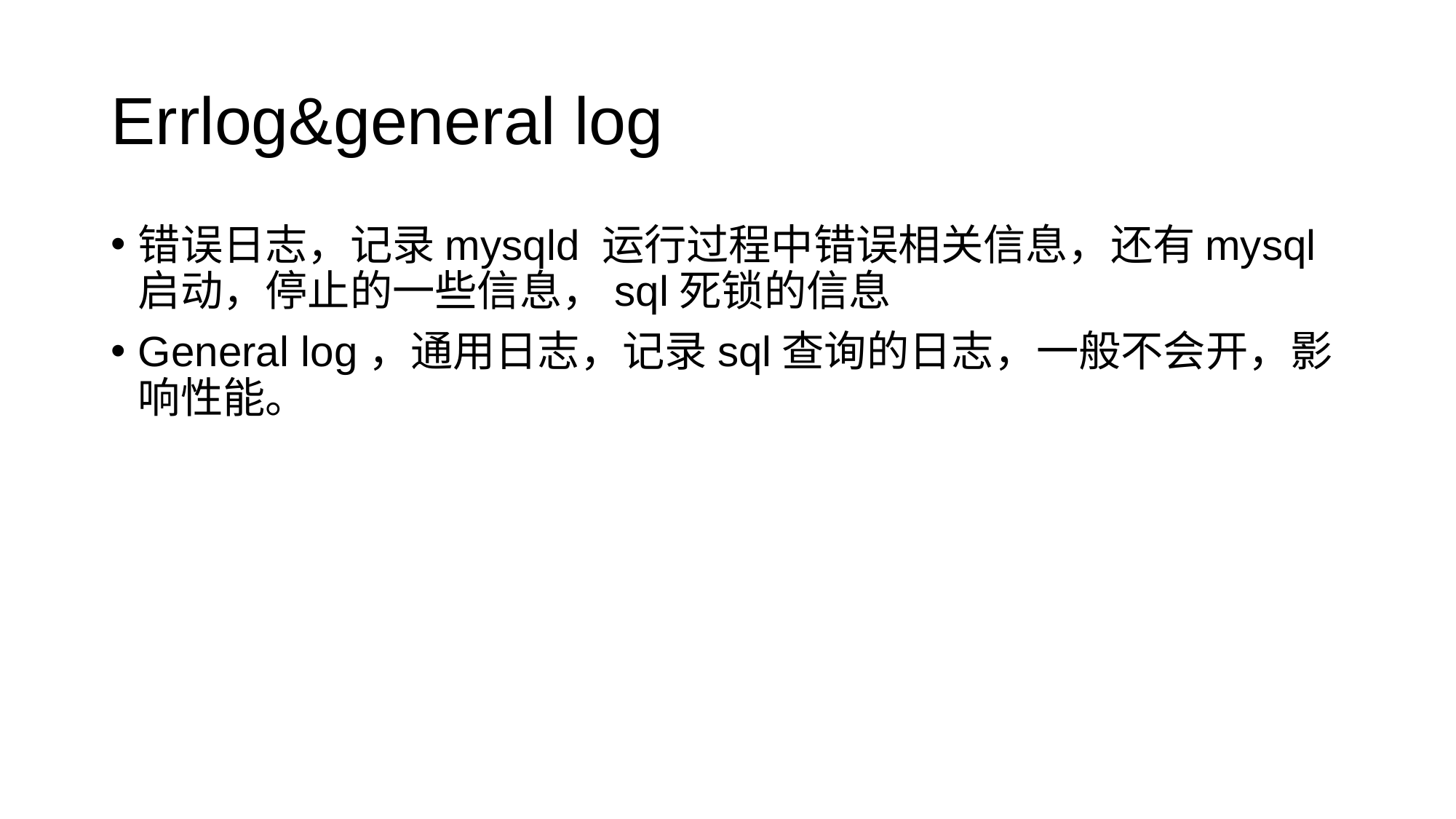

# Errlog&general log
错误日志，记录mysqld 运行过程中错误相关信息，还有mysql 启动，停止的一些信息，sql死锁的信息
General log，通用日志，记录sql查询的日志，一般不会开，影响性能。